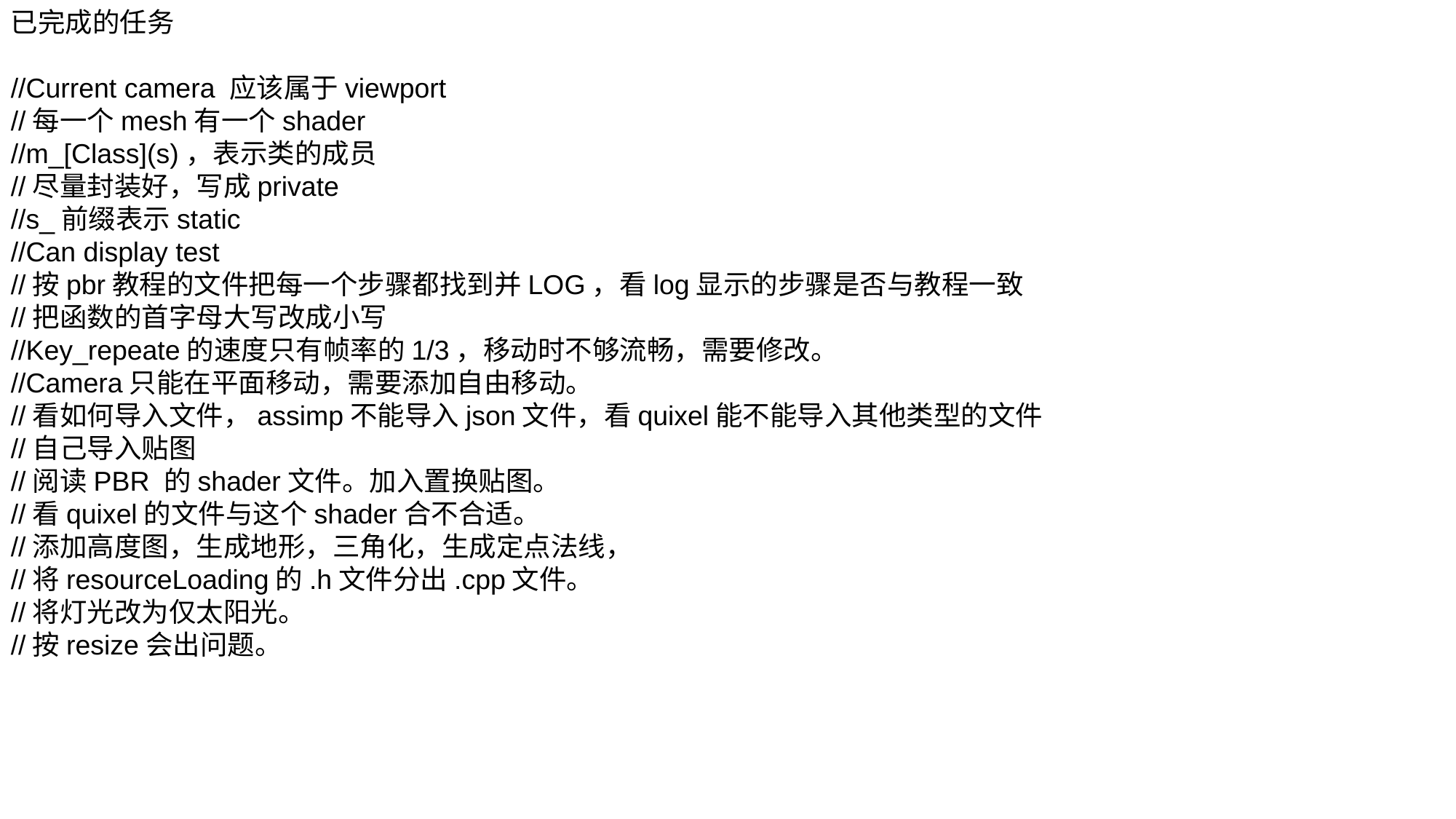

已完成的任务

//Current camera 应该属于viewport
//每一个mesh有一个shader
//m_[Class](s)，表示类的成员
//尽量封装好，写成private
//s_前缀表示static
//Can display test
//按pbr教程的文件把每一个步骤都找到并LOG，看log显示的步骤是否与教程一致
//把函数的首字母大写改成小写
//Key_repeate的速度只有帧率的1/3，移动时不够流畅，需要修改。
//Camera只能在平面移动，需要添加自由移动。
//看如何导入文件，assimp不能导入json文件，看quixel能不能导入其他类型的文件
//自己导入贴图
//阅读PBR 的shader文件。加入置换贴图。
//看quixel的文件与这个shader合不合适。
//添加高度图，生成地形，三角化，生成定点法线，
//将resourceLoading的.h文件分出.cpp文件。
//将灯光改为仅太阳光。
//按resize会出问题。